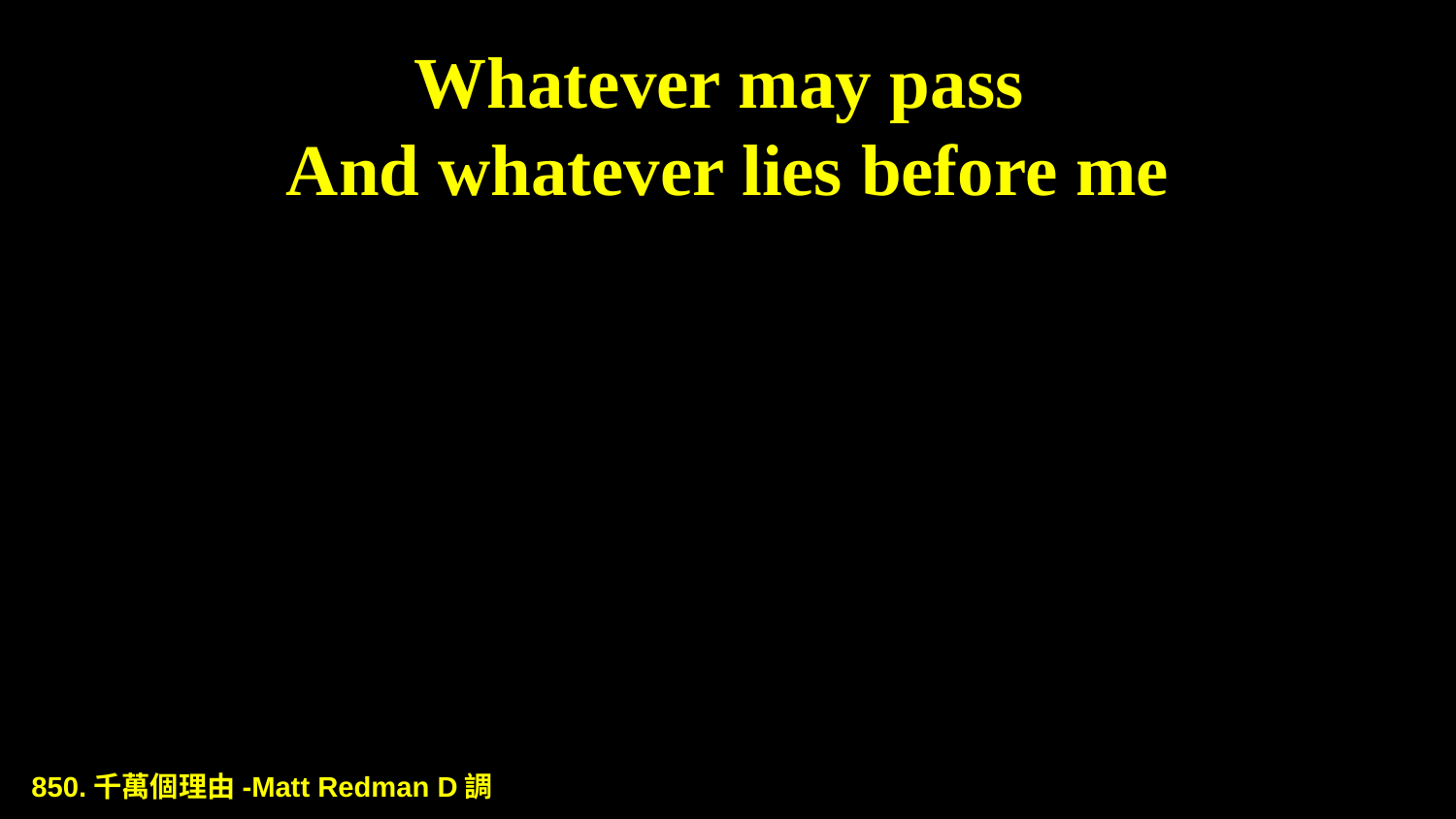

# Whatever may pass And whatever lies before me
850.千萬個理由-Matt Redman D調